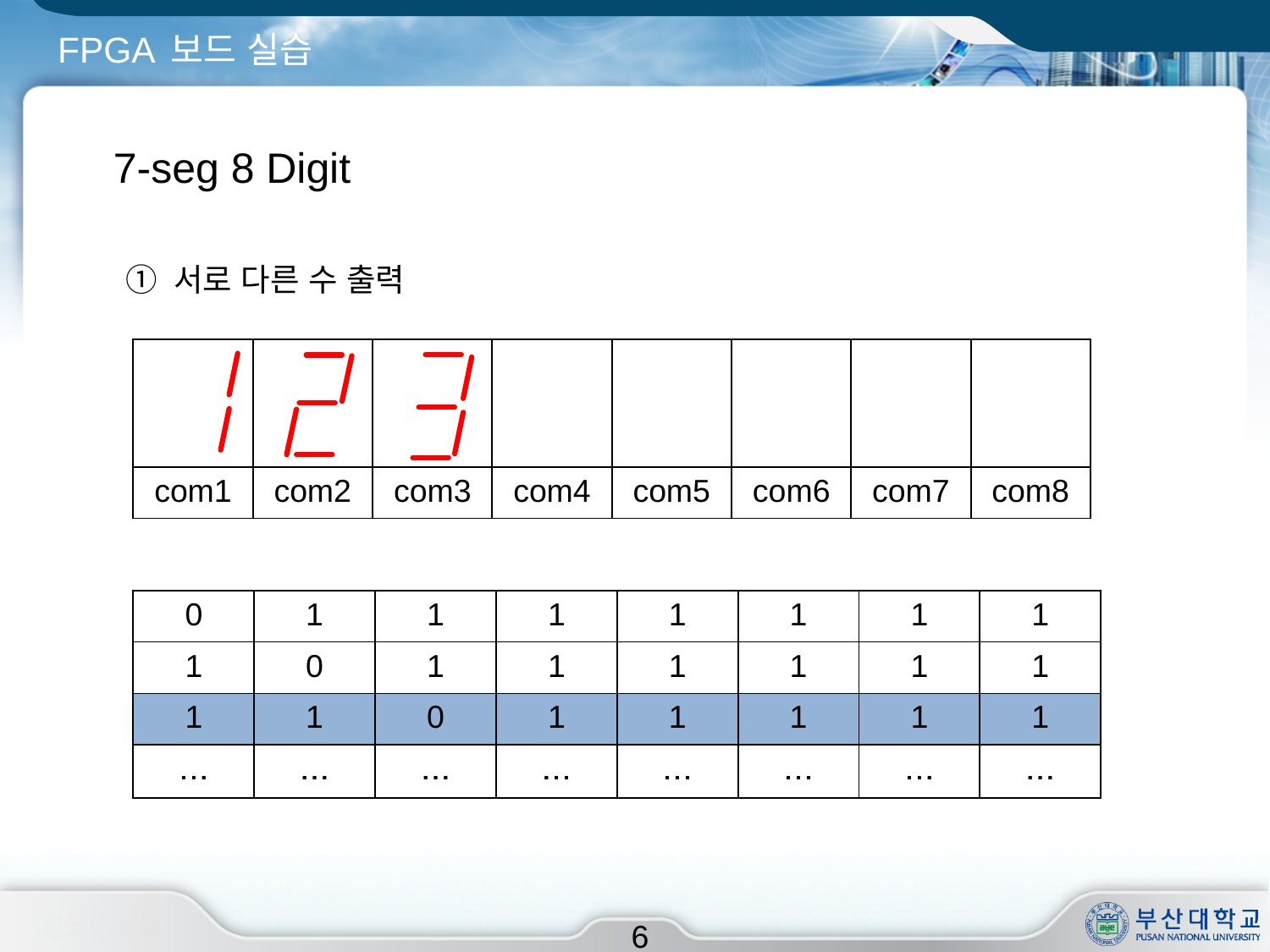

# FPGA 보드 실습
7-seg 8 Digit
① 서로 다른 수 출력
|  |  |  |  |  |  |  |  |
| --- | --- | --- | --- | --- | --- | --- | --- |
| com1 | com2 | com3 | com4 | com5 | com6 | com7 | com8 |
| 0 | 1 | 1 | 1 | 1 | 1 | 1 | 1 |
| --- | --- | --- | --- | --- | --- | --- | --- |
| 1 | 0 | 1 | 1 | 1 | 1 | 1 | 1 |
| 1 | 1 | 0 | 1 | 1 | 1 | 1 | 1 |
| … | … | … | … | … | … | … | … |
| 0 | 1 | 1 | 1 | 1 | 1 | 1 | 1 |
| --- | --- | --- | --- | --- | --- | --- | --- |
| 1 | 0 | 1 | 1 | 1 | 1 | 1 | 1 |
| 1 | 1 | 0 | 1 | 1 | 1 | 1 | 1 |
| … | … | … | … | … | … | … | … |
| 0 | 1 | 1 | 1 | 1 | 1 | 1 | 1 |
| --- | --- | --- | --- | --- | --- | --- | --- |
| 1 | 0 | 1 | 1 | 1 | 1 | 1 | 1 |
| 1 | 1 | 0 | 1 | 1 | 1 | 1 | 1 |
| … | … | … | … | … | … | … | … |
6